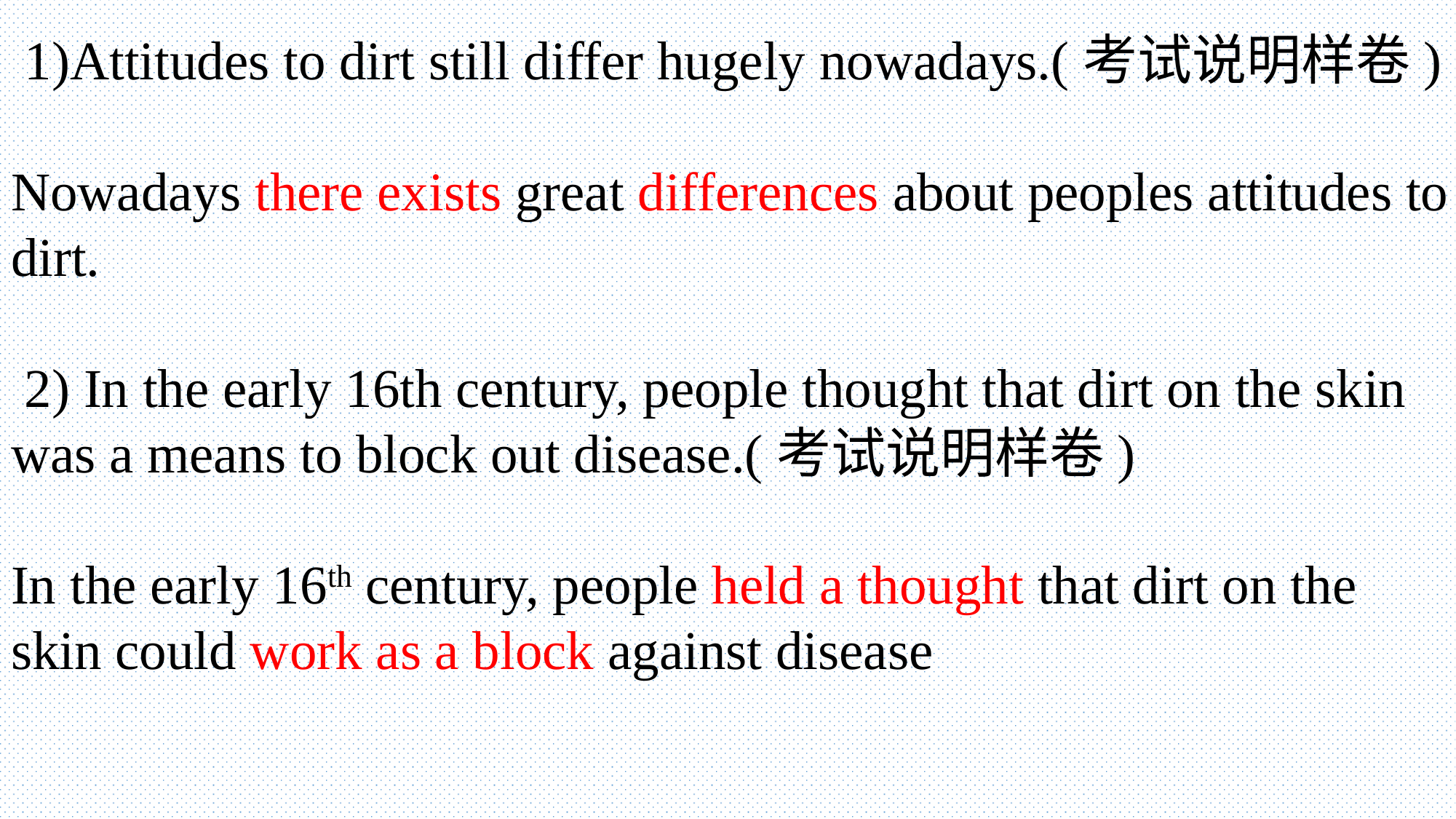

1)Attitudes to dirt still differ hugely nowadays.(考试说明样卷)

Nowadays there exists great differences about peoples attitudes to dirt.

 2) In the early 16th century, people thought that dirt on the skin was a means to block out disease.(考试说明样卷)

In the early 16th century, people held a thought that dirt on the skin could work as a block against disease